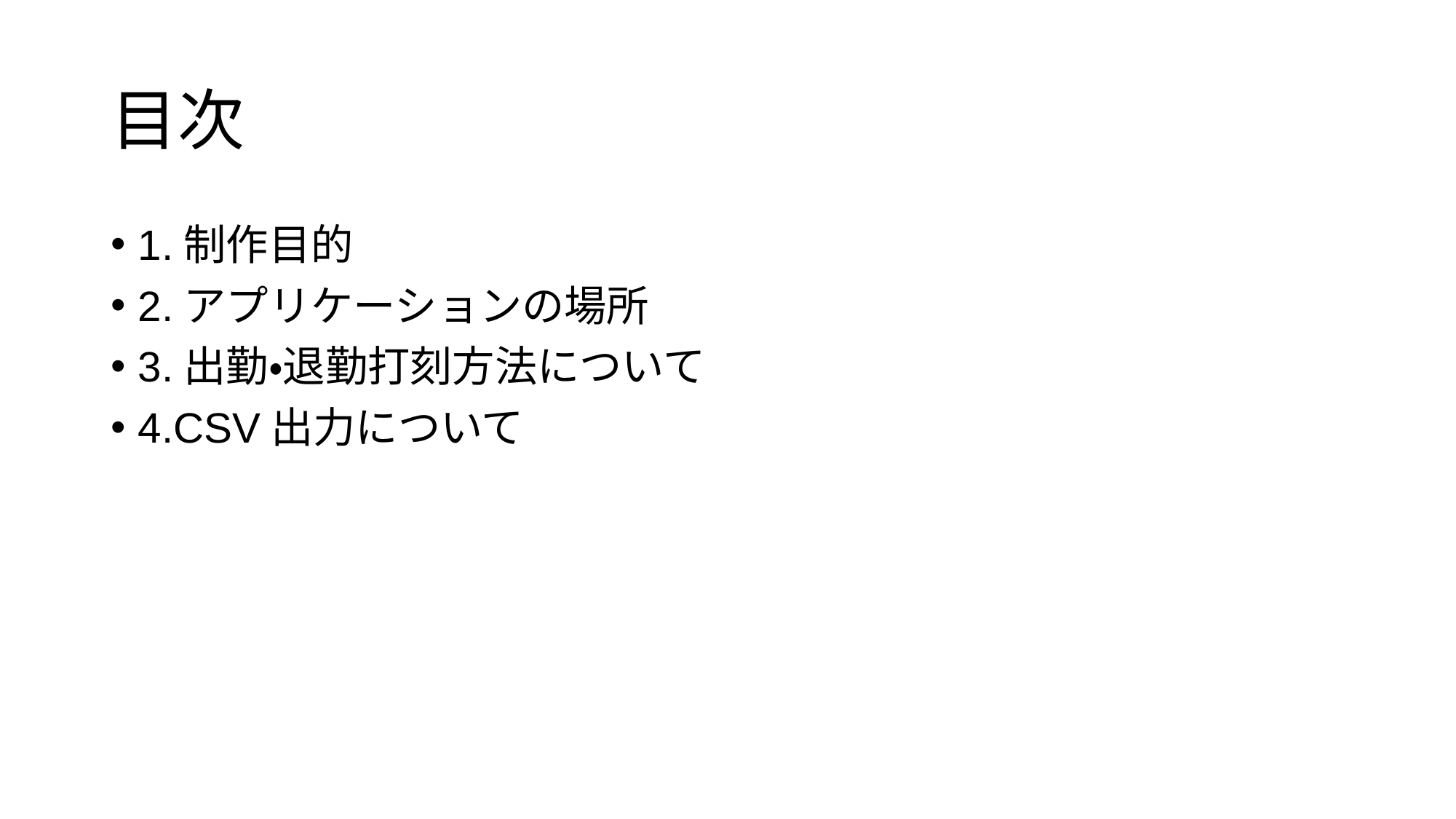

# 目次
1.制作目的
2.アプリケーションの場所
3.出勤・退勤打刻方法について
4.CSV出力について